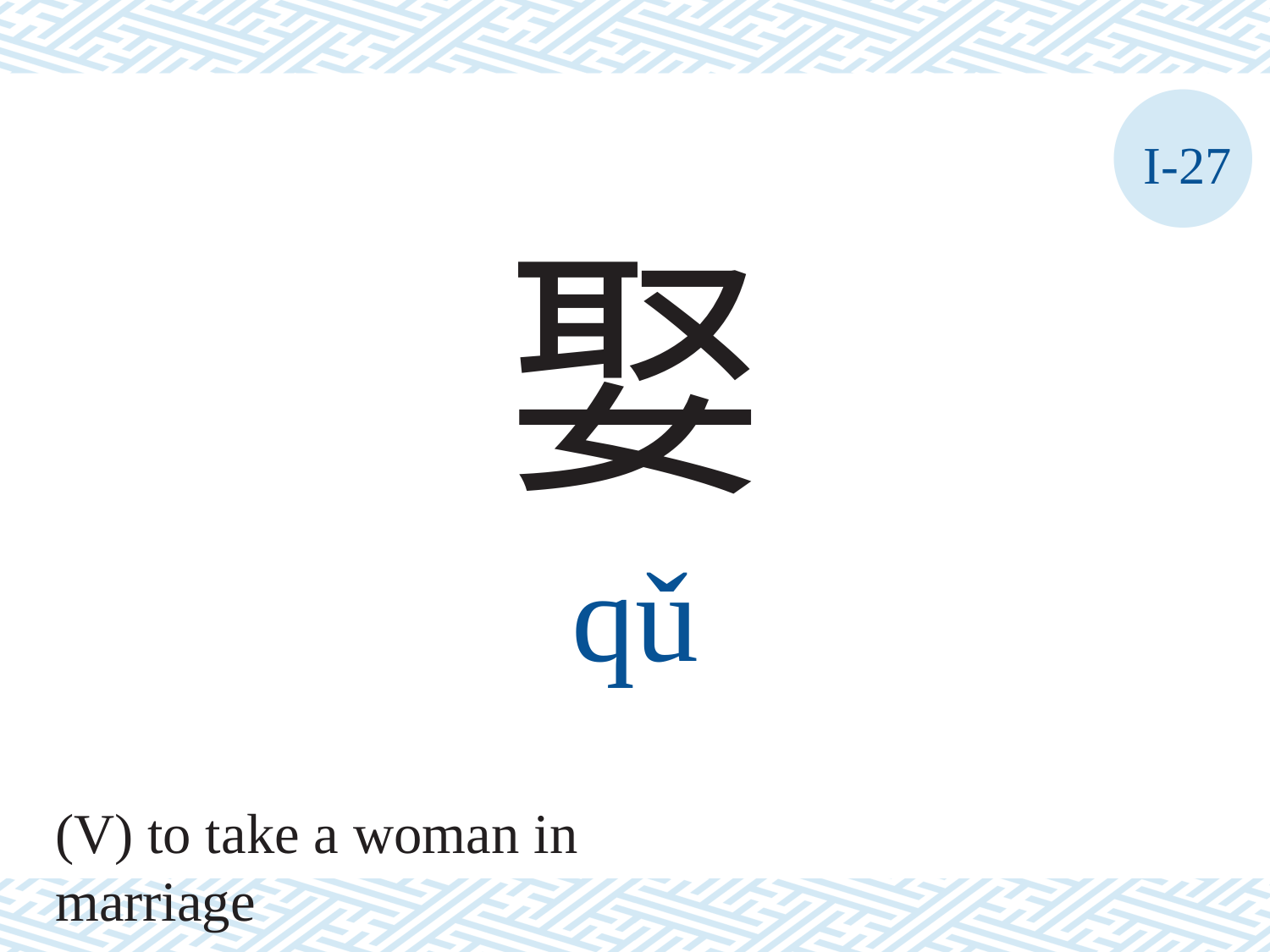

I-27
娶
qǔ
(V) to take a woman in marriage